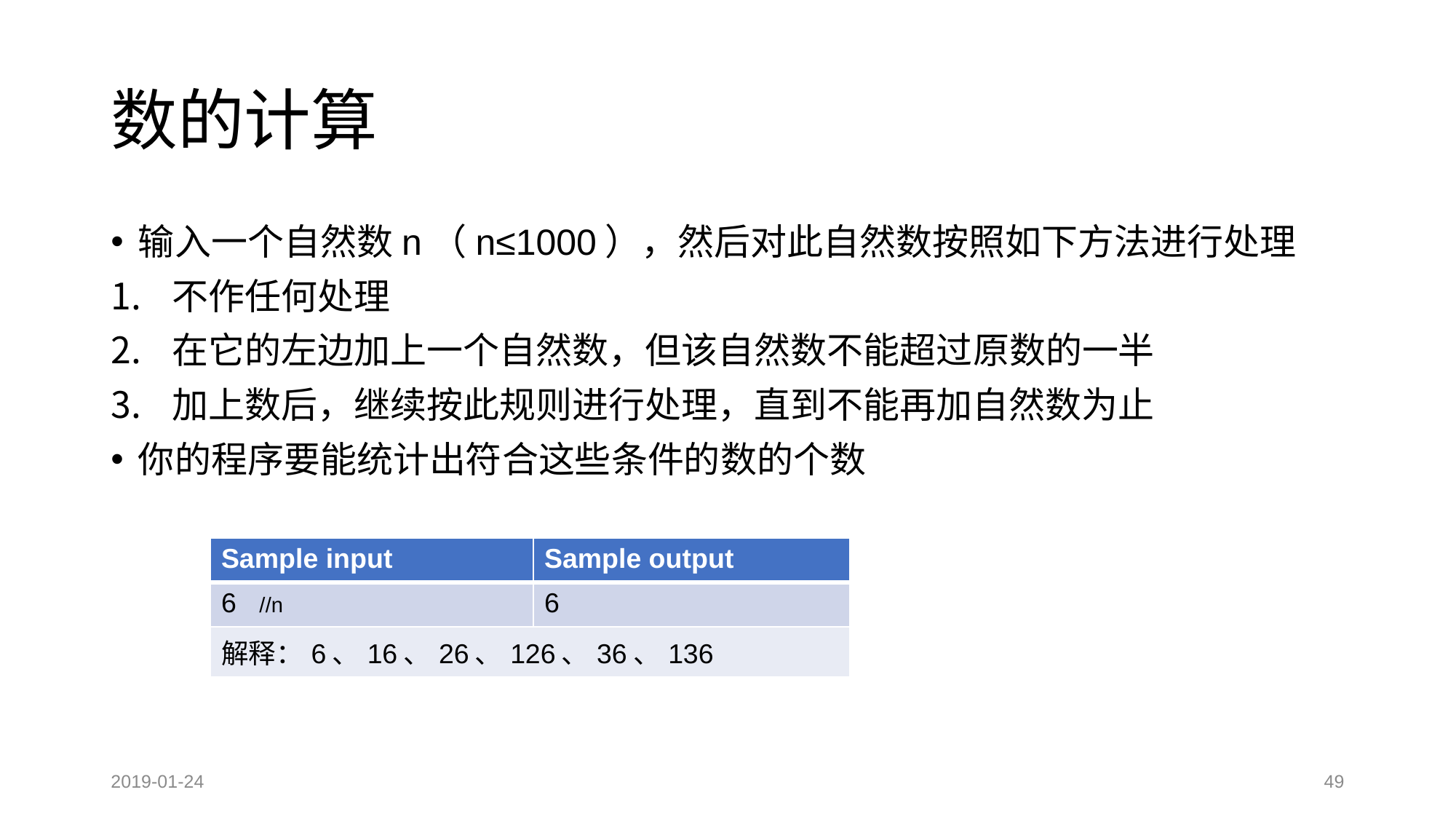

# 数的计算
输入一个自然数n（n≤1000），然后对此自然数按照如下方法进行处理
不作任何处理
在它的左边加上一个自然数，但该自然数不能超过原数的一半
加上数后，继续按此规则进行处理，直到不能再加自然数为止
你的程序要能统计出符合这些条件的数的个数

| Sample input | Sample output |
| --- | --- |
| 6 //n | 6 |
| 解释：6、16、26、126、36、136 |  |
2019-01-24
49